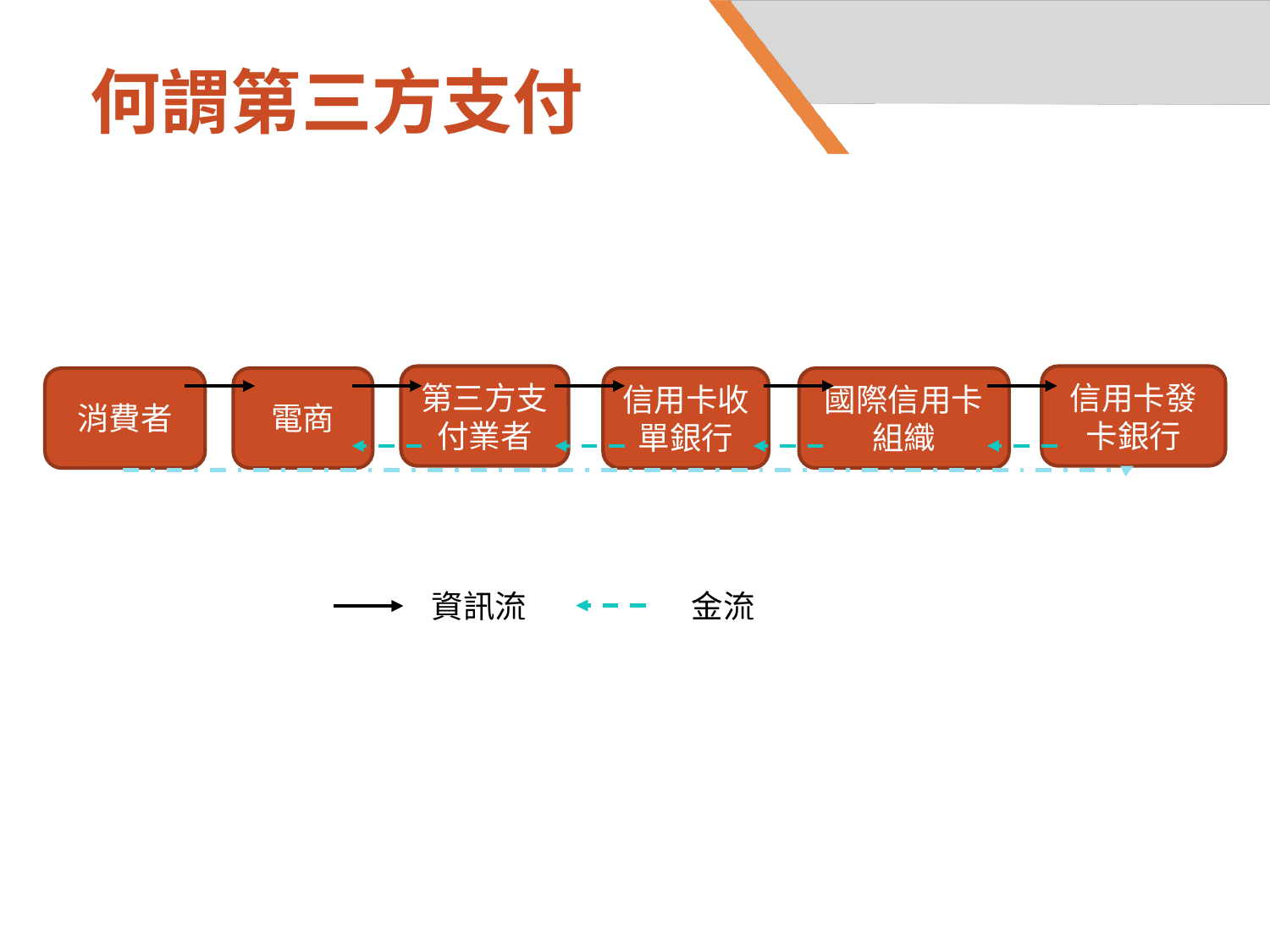

# 何謂第三方支付
第三方支付業者
信用卡發卡銀行
消費者
電商
信用卡收單銀行
國際信用卡組織
金流
資訊流